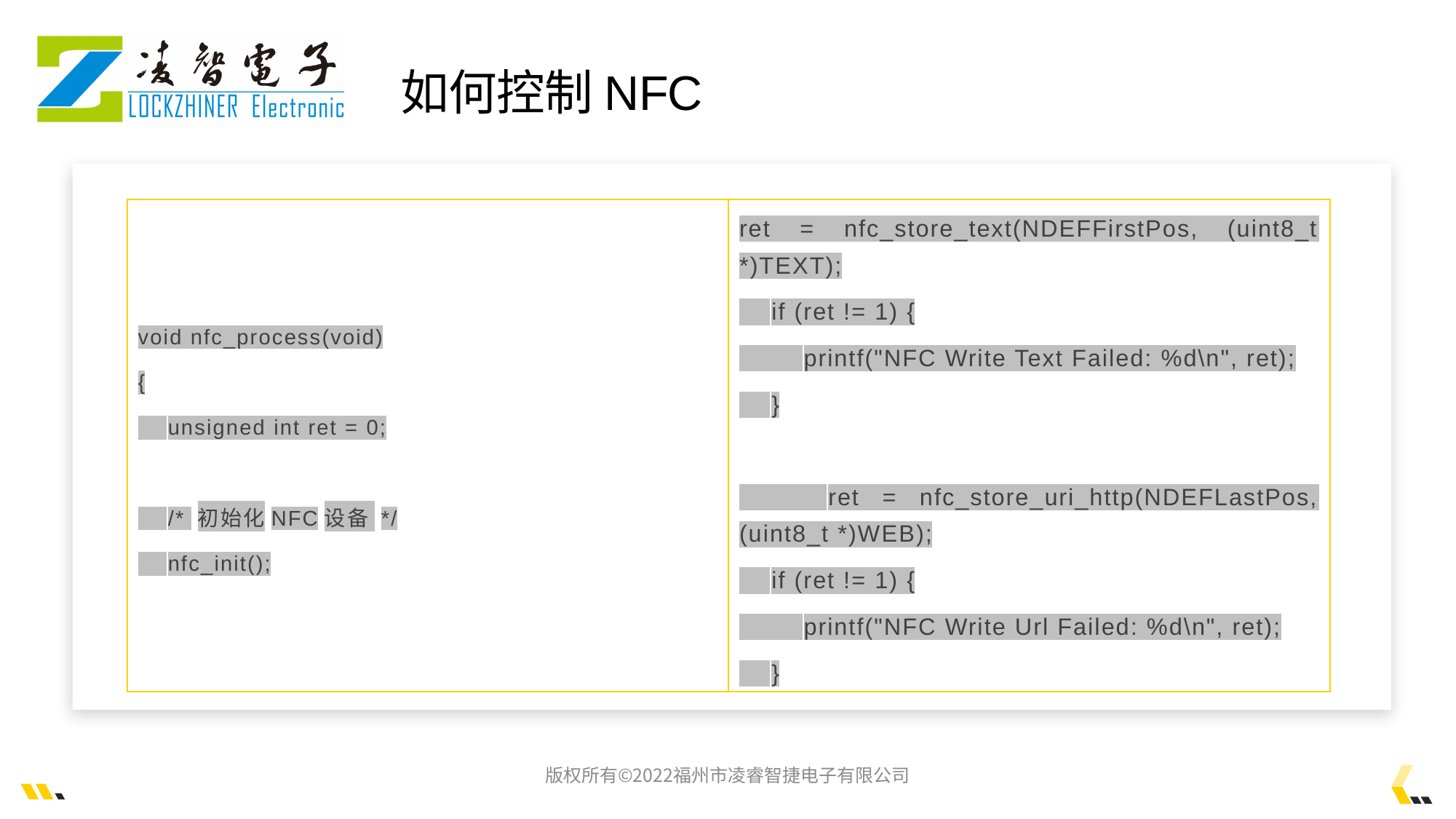

如何控制NFC

void nfc_process(void)
{
    unsigned int ret = 0;

    /* 初始化NFC设备 */
    nfc_init();
ret = nfc_store_text(NDEFFirstPos, (uint8_t *)TEXT);
    if (ret != 1) {
        printf("NFC Write Text Failed: %d\n", ret);
    }

    ret = nfc_store_uri_http(NDEFLastPos, (uint8_t *)WEB);
    if (ret != 1) {
        printf("NFC Write Url Failed: %d\n", ret);
    }
版权所有©2022福州市凌睿智捷电子有限公司
11